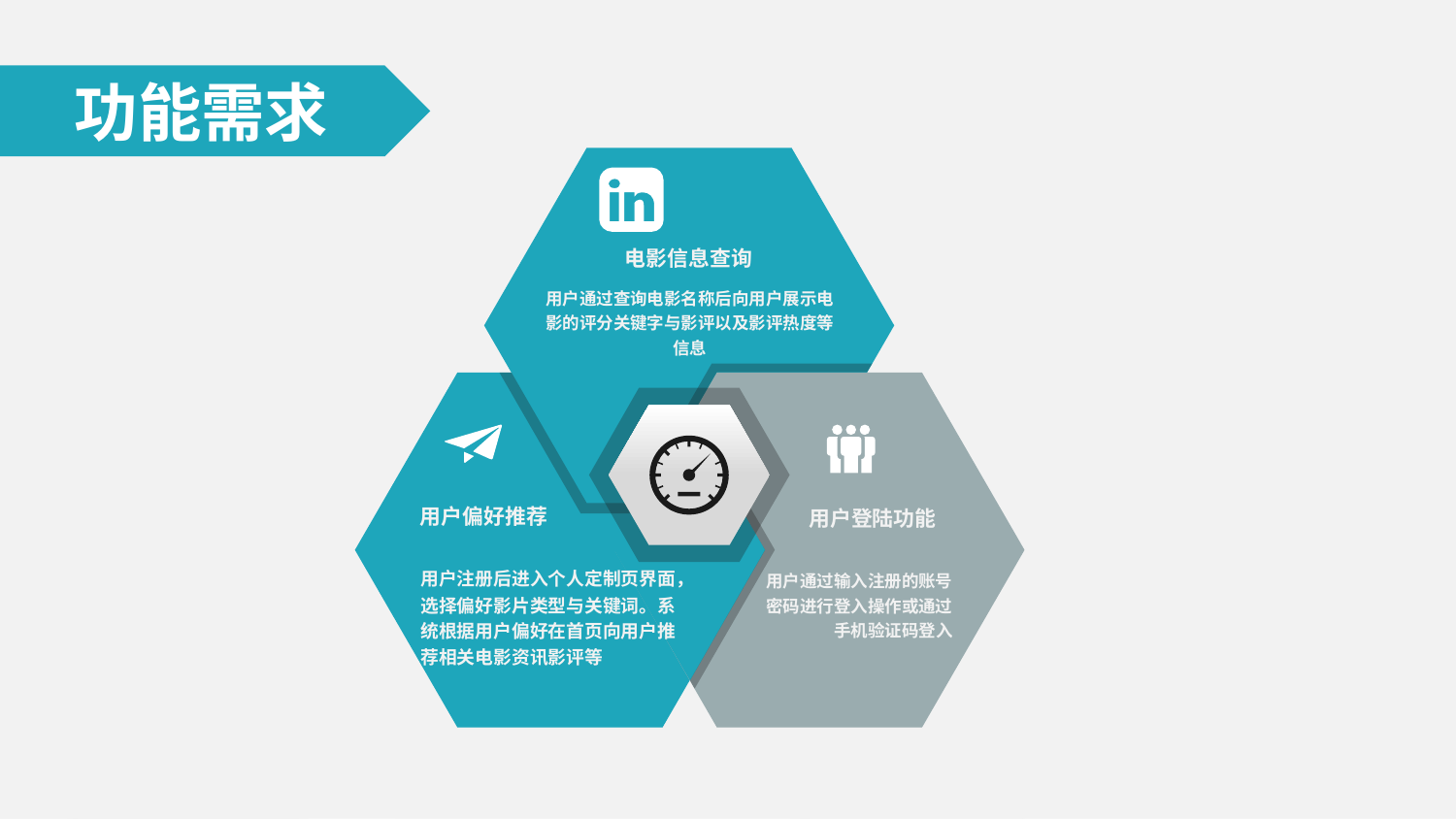

功能需求

电影信息查询
用户通过查询电影名称后向用户展示电影的评分关键字与影评以及影评热度等信息

用户偏好推荐
用户注册后进入个人定制页界面，选择偏好影片类型与关键词。系统根据用户偏好在首页向用户推荐相关电影资讯影评等
用户登陆功能
用户通过输入注册的账号密码进行登入操作或通过手机验证码登入